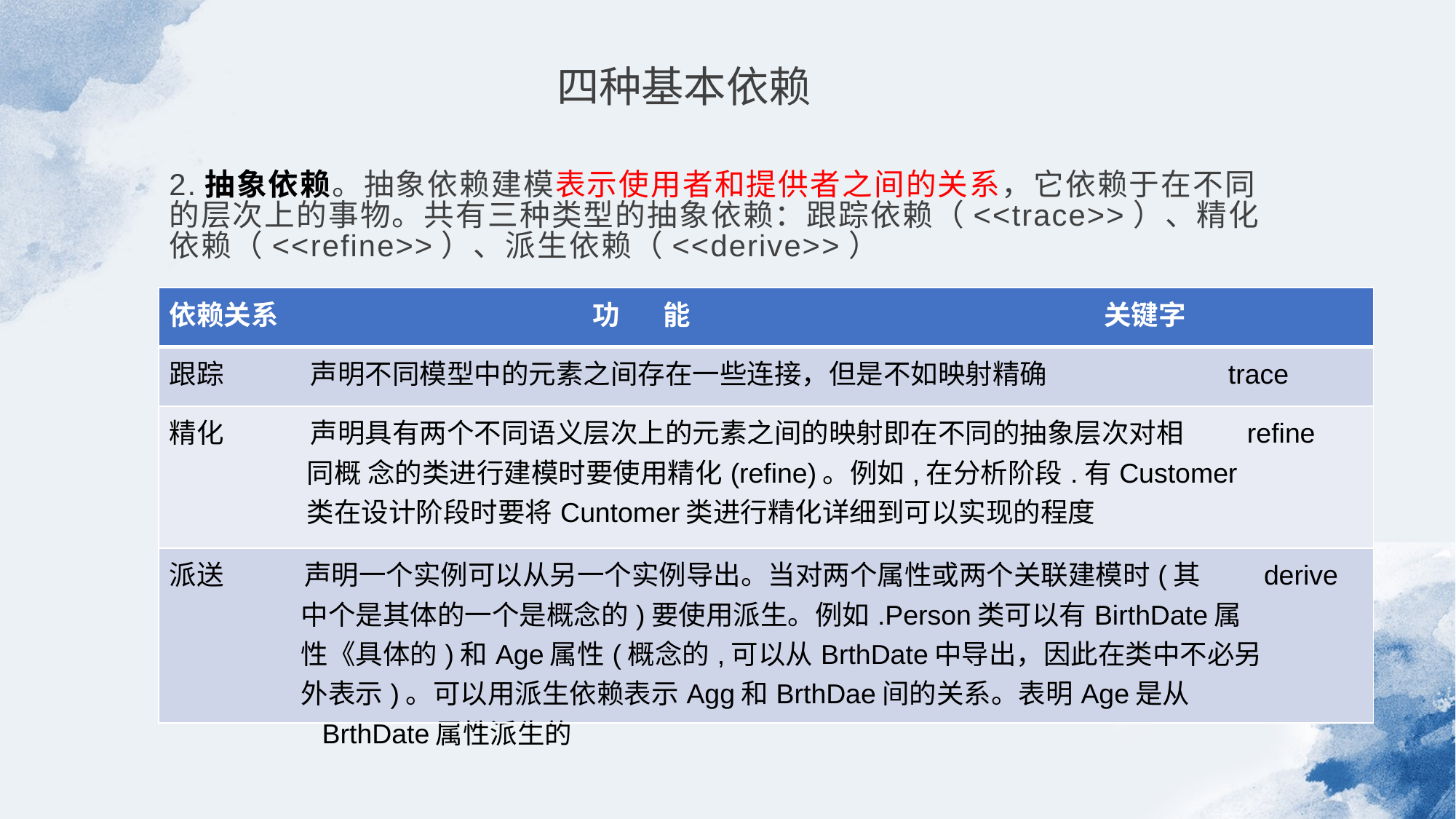

四种基本依赖
2.抽象依赖。抽象依赖建模表示使用者和提供者之间的关系，它依赖于在不同的层次上的事物。共有三种类型的抽象依赖：跟踪依赖（<<trace>>）、精化依赖（<<refine>>）、派生依赖（<<derive>>）

| 依赖关系 功 能 关键字 |
| --- |
| 跟踪 声明不同模型中的元素之间存在一些连接，但是不如映射精确 trace |
| 精化 声明具有两个不同语义层次上的元素之间的映射即在不同的抽象层次对相 refine 同概 念的类进行建模时要使用精化(refine)。例如,在分析阶段.有Customer 类在设计阶段时要将Cuntomer类进行精化详细到可以实现的程度 |
| 派送 声明一个实例可以从另一个实例导出。当对两个属性或两个关联建模时(其 derive 中个是其体的一个是概念的)要使用派生。例如.Person类可以有BirthDate属 性《具体的)和Age属性(概念的,可以从BrthDate中导出，因此在类中不必另 外表示)。可以用派生依赖表示Agg和BrthDae间的关系。表明Age是从 BrthDate属性派生的 |